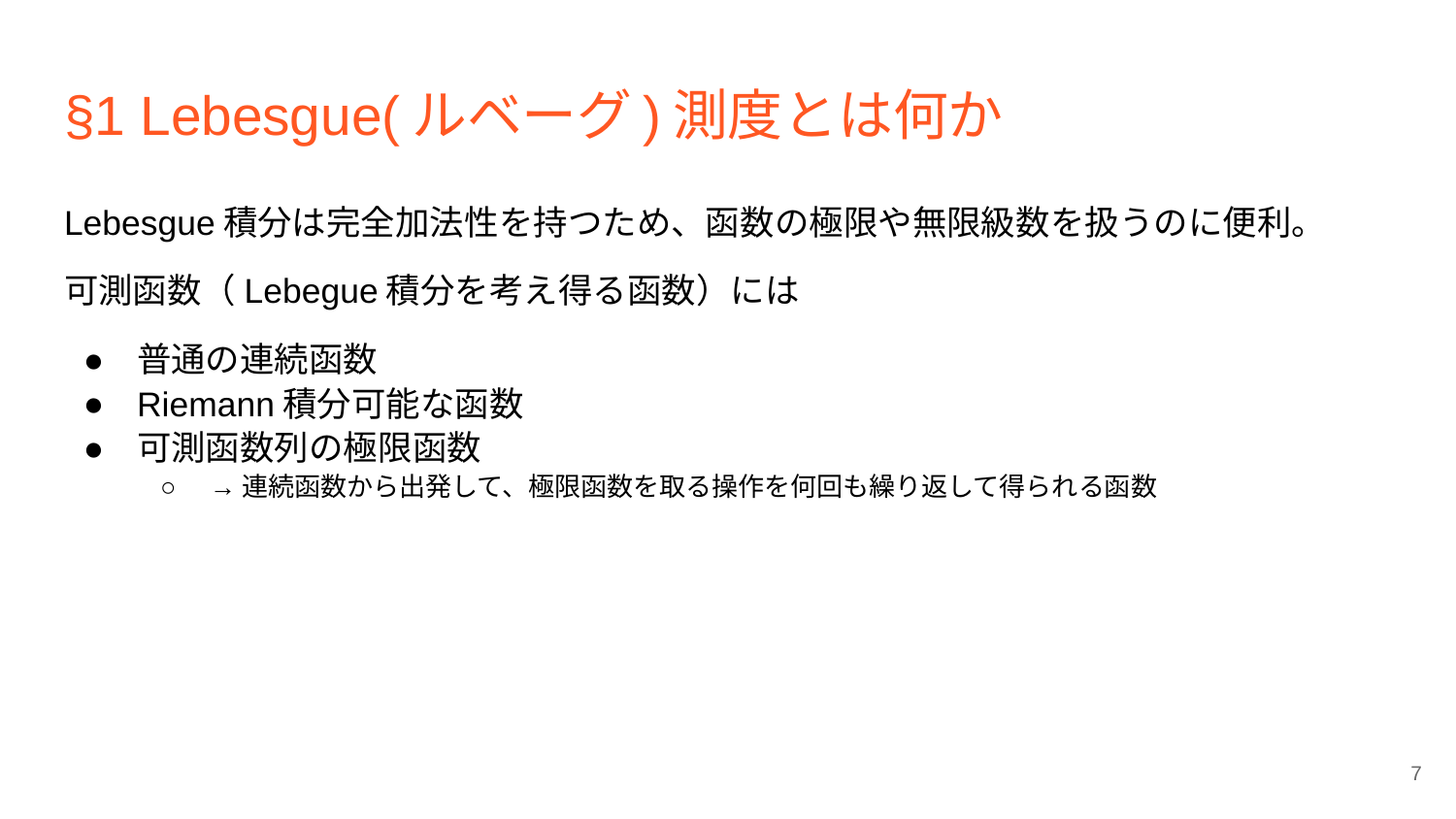

# §1 Lebesgue(ルベーグ)測度とは何か
Lebesgue積分は完全加法性を持つため、函数の極限や無限級数を扱うのに便利。
可測函数（Lebegue積分を考え得る函数）には
普通の連続函数
Riemann積分可能な函数
可測函数列の極限函数
→連続函数から出発して、極限函数を取る操作を何回も繰り返して得られる函数

7